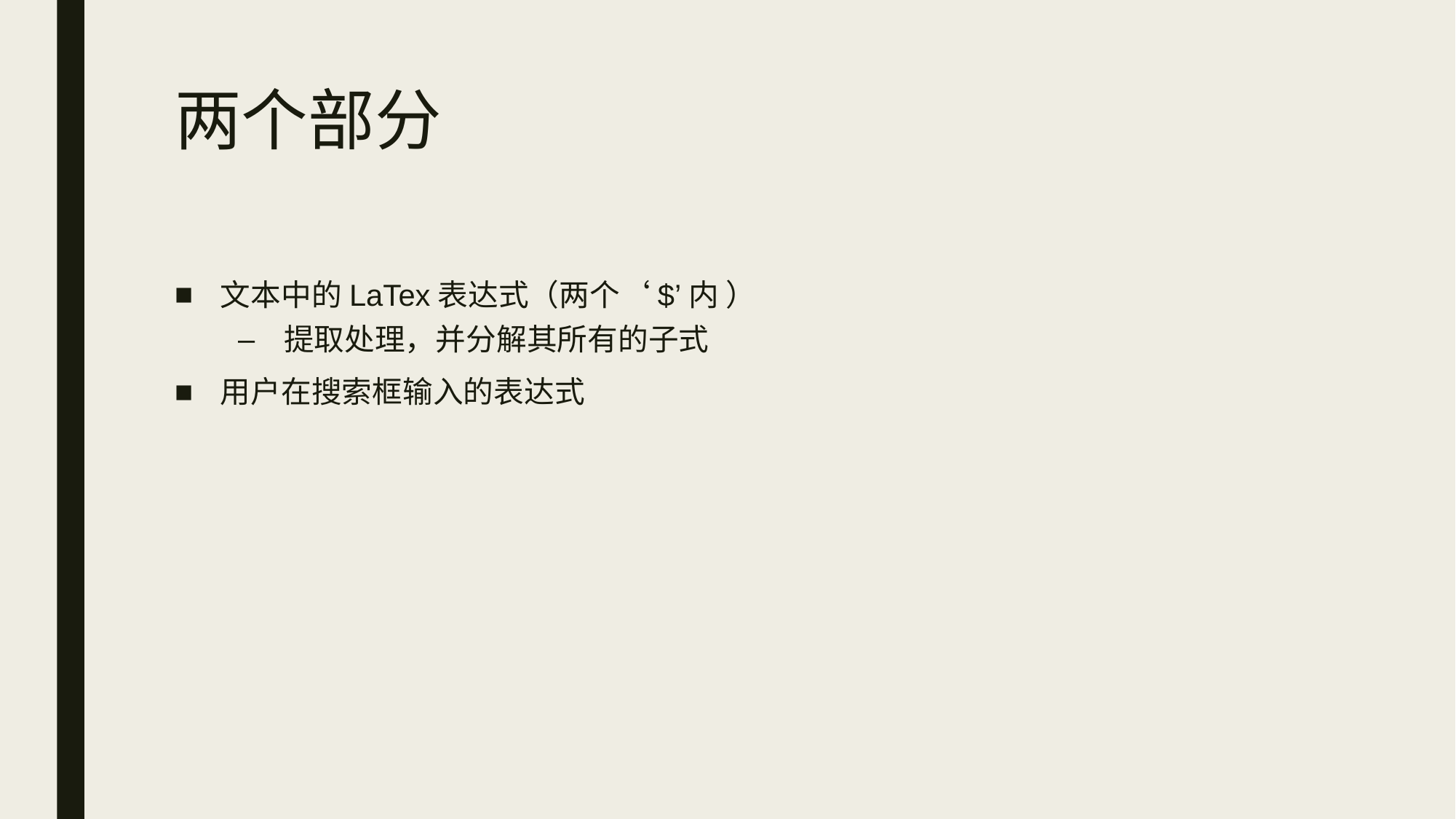

# 两个部分
文本中的LaTex表达式（两个‘$’内 ）
提取处理，并分解其所有的子式
用户在搜索框输入的表达式